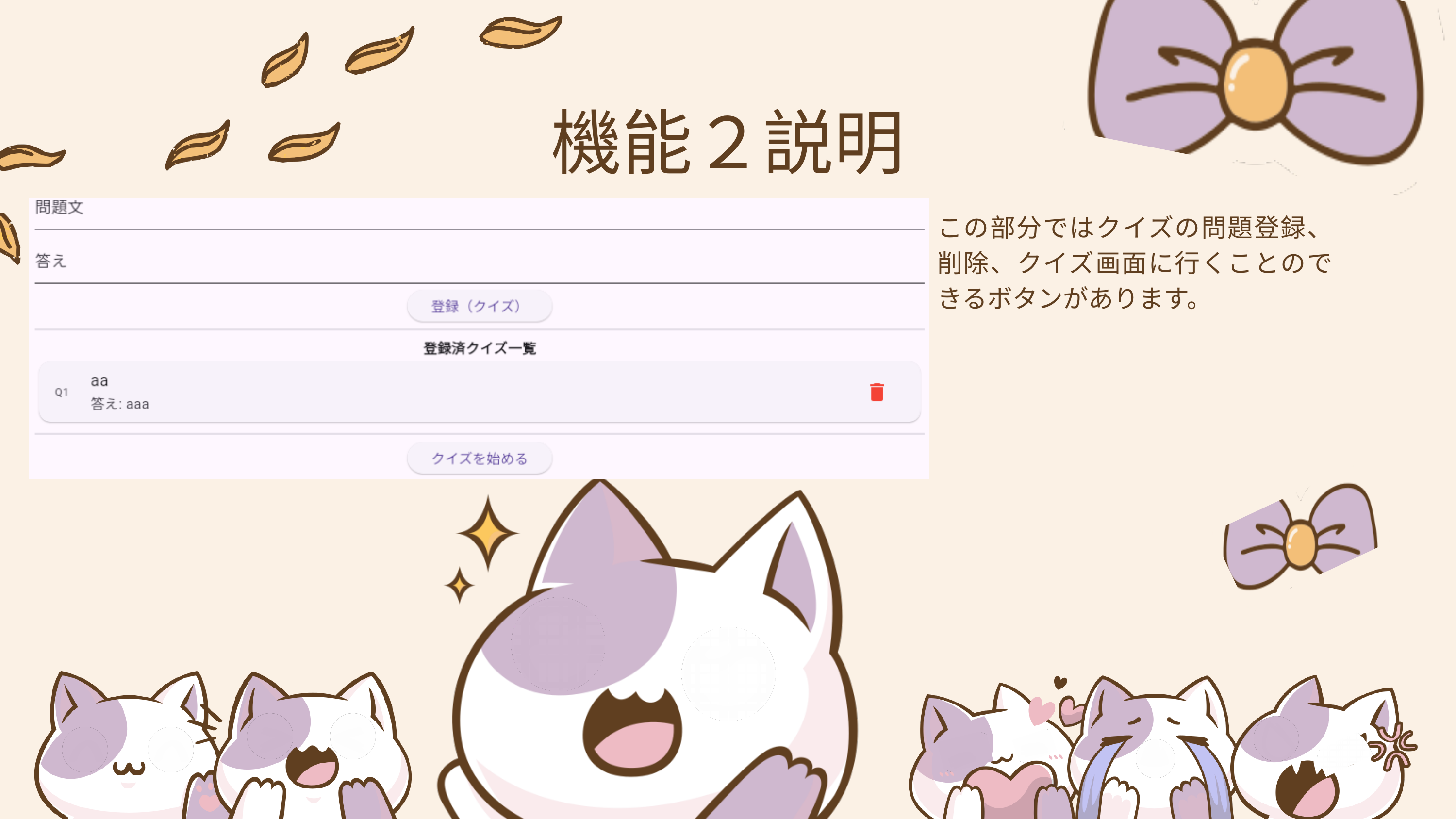

機能２説明

この部分ではクイズの問題登録、削除、クイズ画面に行くことのできるボタンがあります。